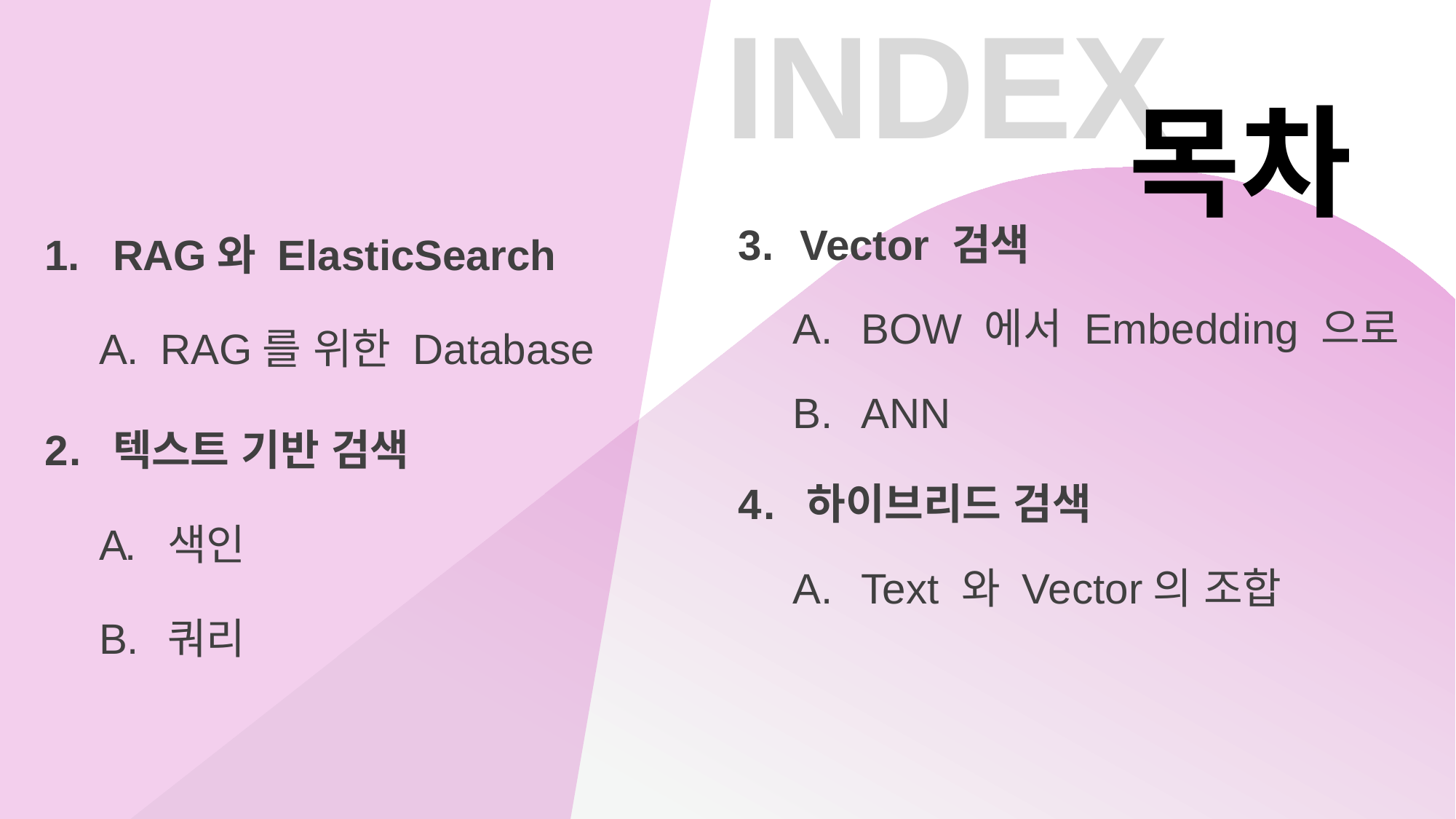

INDEX
# 목차

RAG와 ElasticSearch
RAG를 위한 Database
텍스트 기반 검색
색인
쿼리
Vector 검색
BOW 에서 Embedding 으로
ANN
하이브리드 검색
Text 와 Vector의 조합